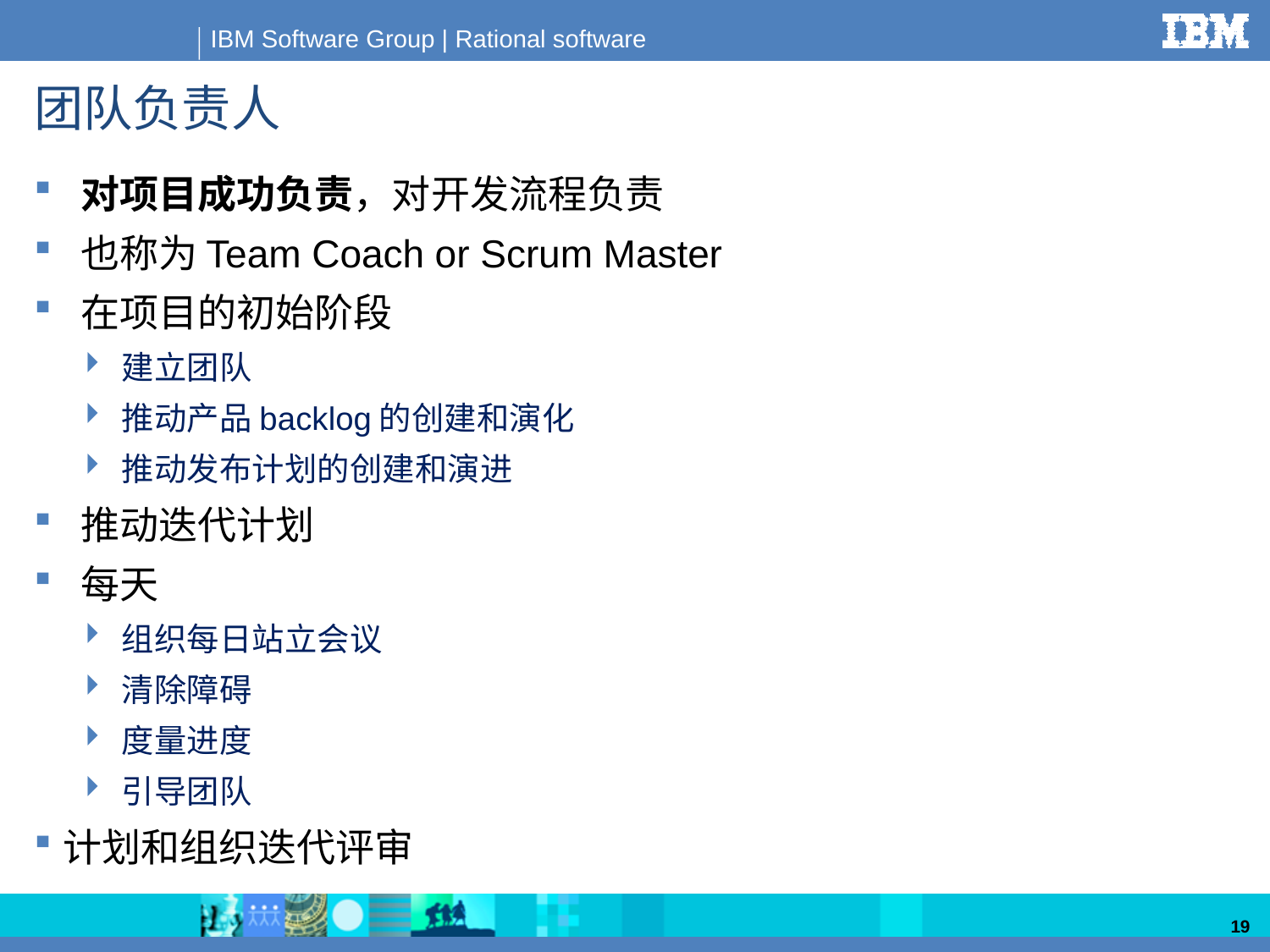

# 团队负责人
 对项目成功负责，对开发流程负责
 也称为Team Coach or Scrum Master
 在项目的初始阶段
建立团队
推动产品backlog的创建和演化
推动发布计划的创建和演进
 推动迭代计划
 每天
组织每日站立会议
清除障碍
度量进度
引导团队
计划和组织迭代评审
19